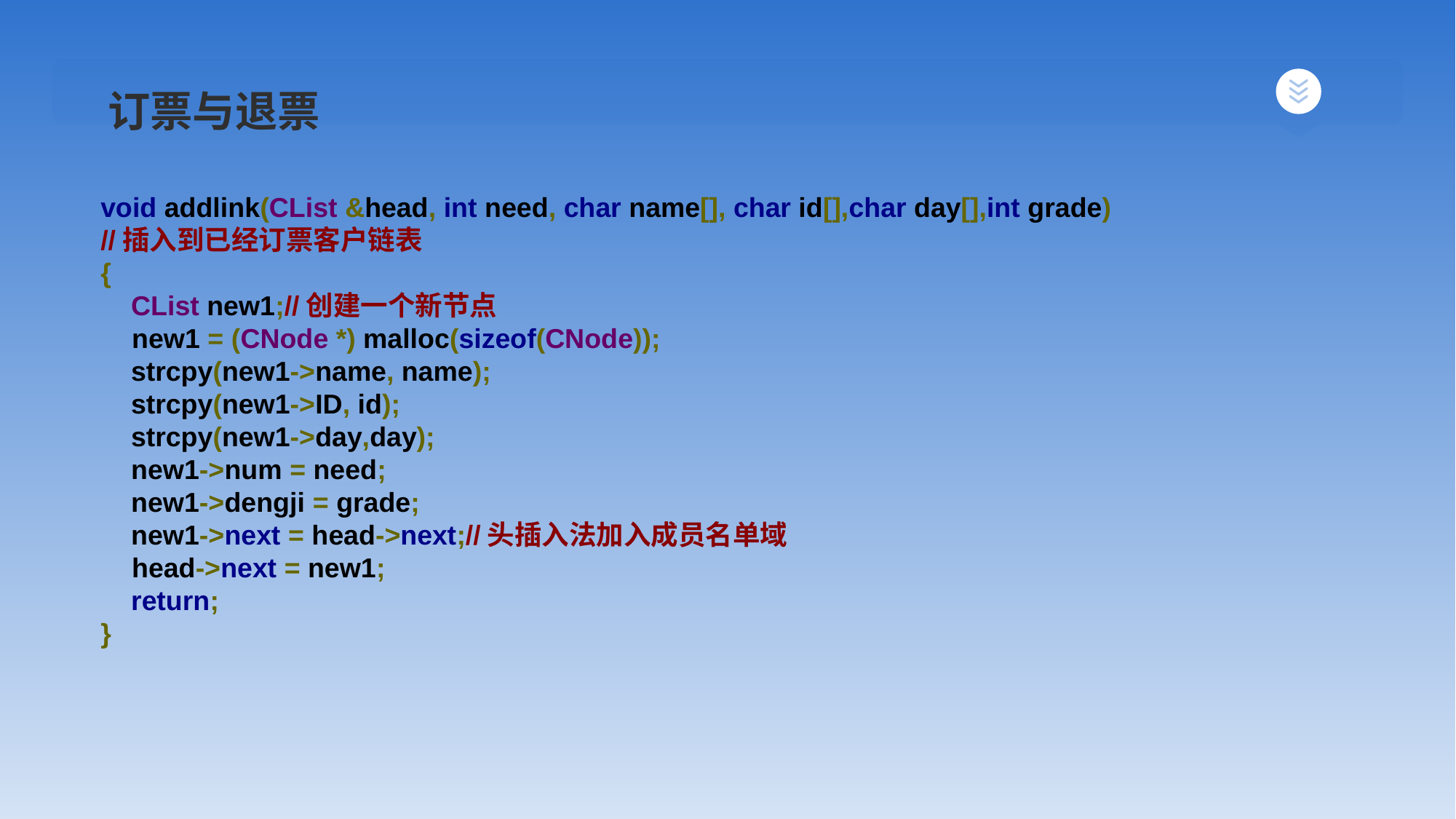

订票与退票
# void addlink(CList &head, int need, char name[], char id[],char day[],int grade) //插入到已经订票客户链表 { CList new1;//创建一个新节点 new1 = (CNode *) malloc(sizeof(CNode)); strcpy(new1->name, name); strcpy(new1->ID, id); strcpy(new1->day,day); new1->num = need; new1->dengji = grade; new1->next = head->next;//头插入法加入成员名单域 head->next = new1; return; }